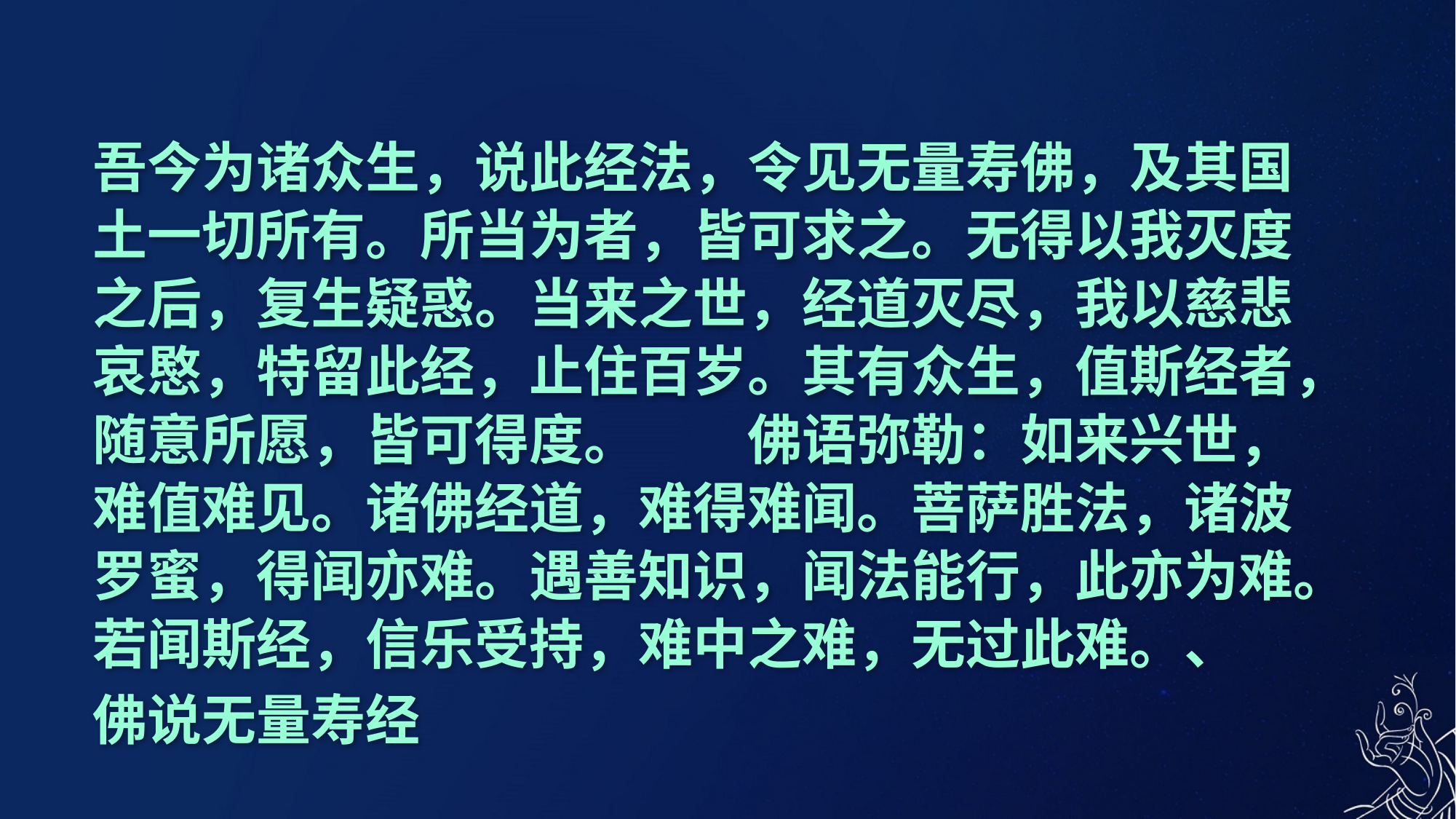

吾今为诸众生，说此经法，令见无量寿佛，及其国土一切所有。所当为者，皆可求之。无得以我灭度之后，复生疑惑。当来之世，经道灭尽，我以慈悲哀愍，特留此经，止住百岁。其有众生，值斯经者，随意所愿，皆可得度。　　佛语弥勒：如来兴世，难值难见。诸佛经道，难得难闻。菩萨胜法，诸波罗蜜，得闻亦难。遇善知识，闻法能行，此亦为难。若闻斯经，信乐受持，难中之难，无过此难。、
佛说无量寿经